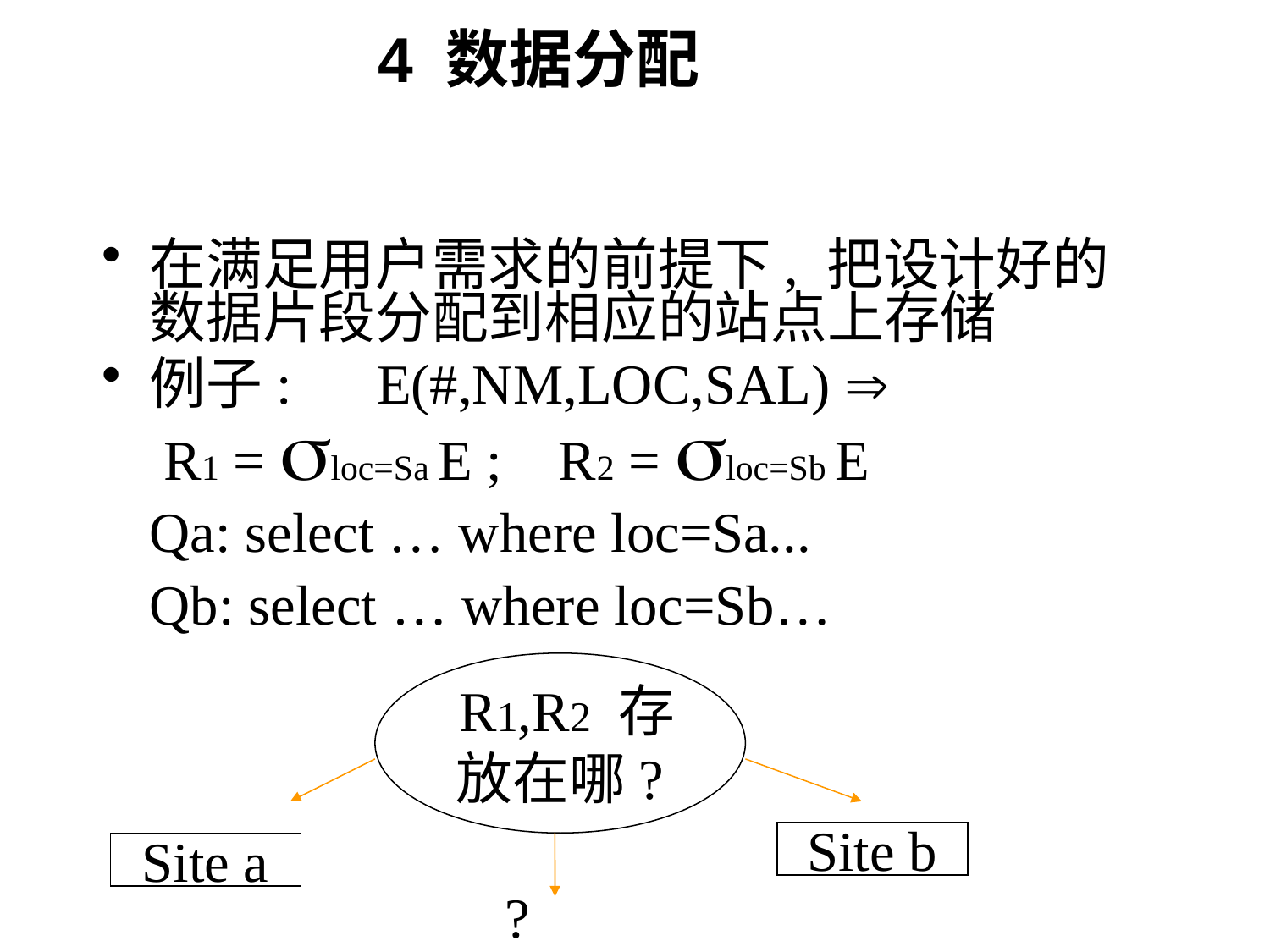

4 数据分配

在满足用户需求的前提下, 把设计好的数据片段分配到相应的站点上存储
例子:      E(#,NM,LOC,SAL) ⇒
	 R1 = σloc=Sa E ;    R2 = σloc=Sb E
	Qa: select … where loc=Sa...
	Qb: select … where loc=Sb…

 R1,R2 存
放在哪?

Site b
Site a

?